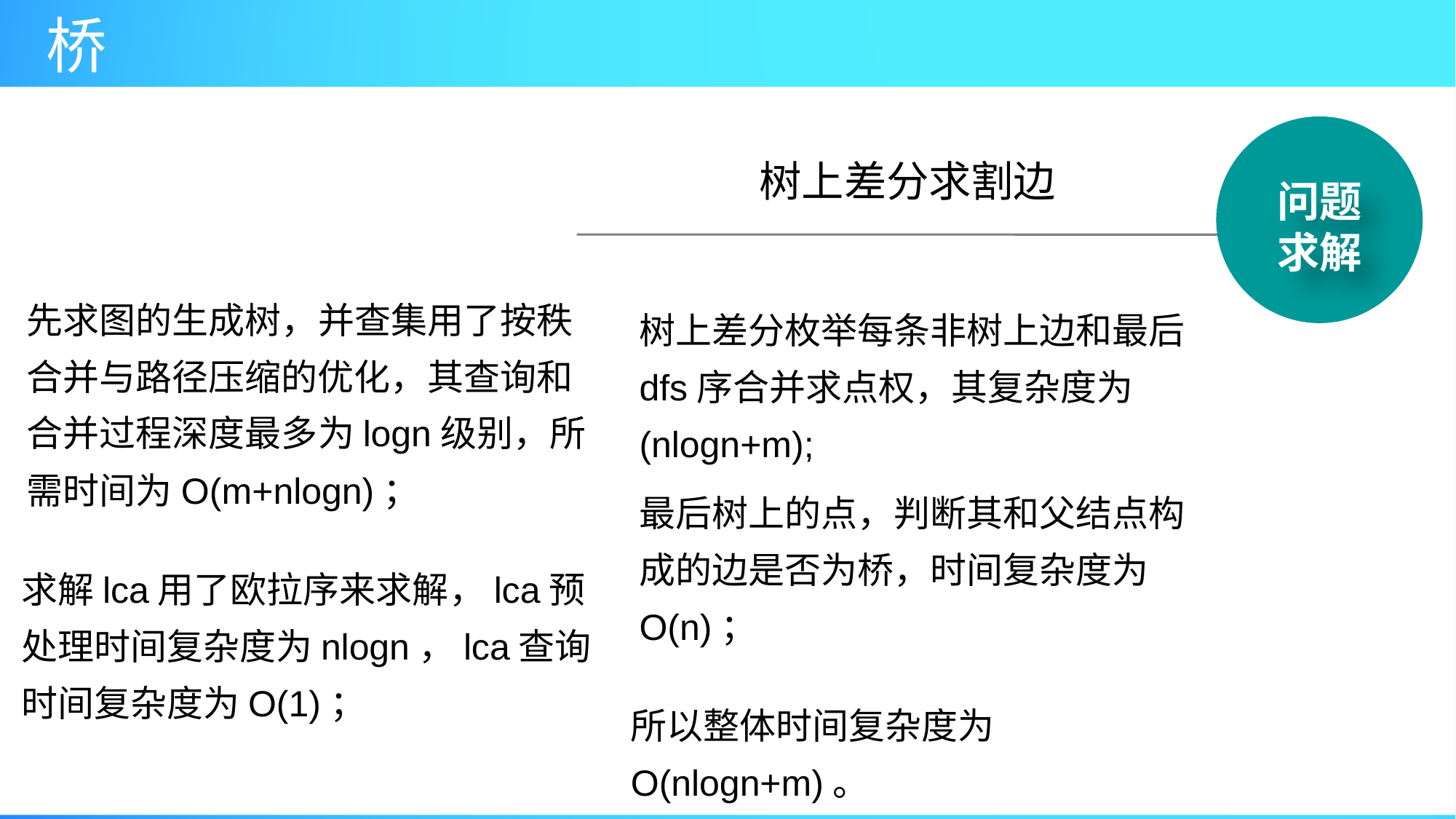

问题
求解
树上差分求割边
先求图的生成树，并查集用了按秩合并与路径压缩的优化，其查询和合并过程深度最多为logn级别，所需时间为O(m+nlogn)；
树上差分枚举每条非树上边和最后dfs序合并求点权，其复杂度为(nlogn+m);
最后树上的点，判断其和父结点构成的边是否为桥，时间复杂度为O(n)；
求解lca用了欧拉序来求解，lca预处理时间复杂度为nlogn，lca查询时间复杂度为O(1)；
所以整体时间复杂度为O(nlogn+m)。